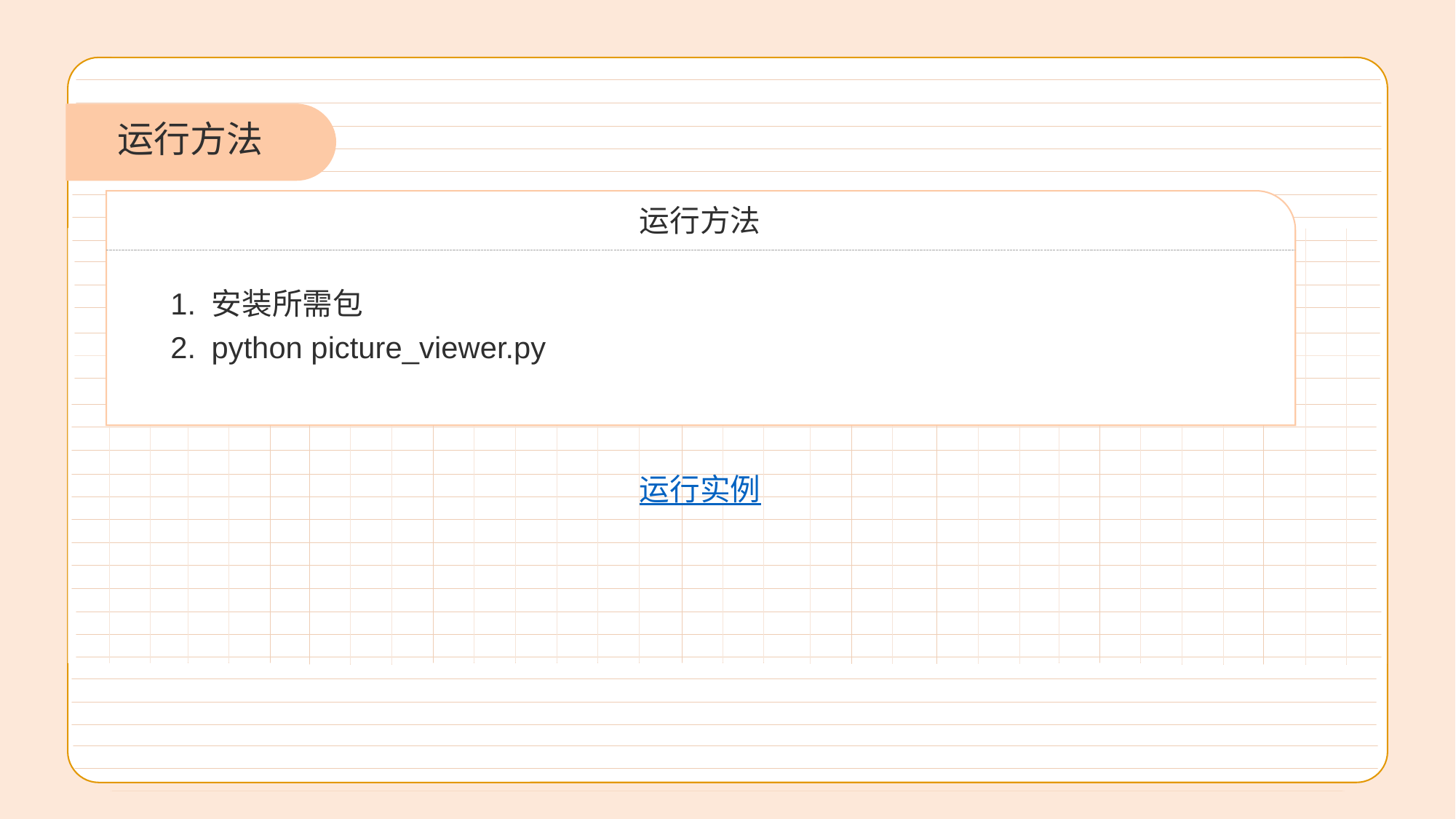

运行方法

运行方法
安装所需包
python picture_viewer.py
项目2

运行实例